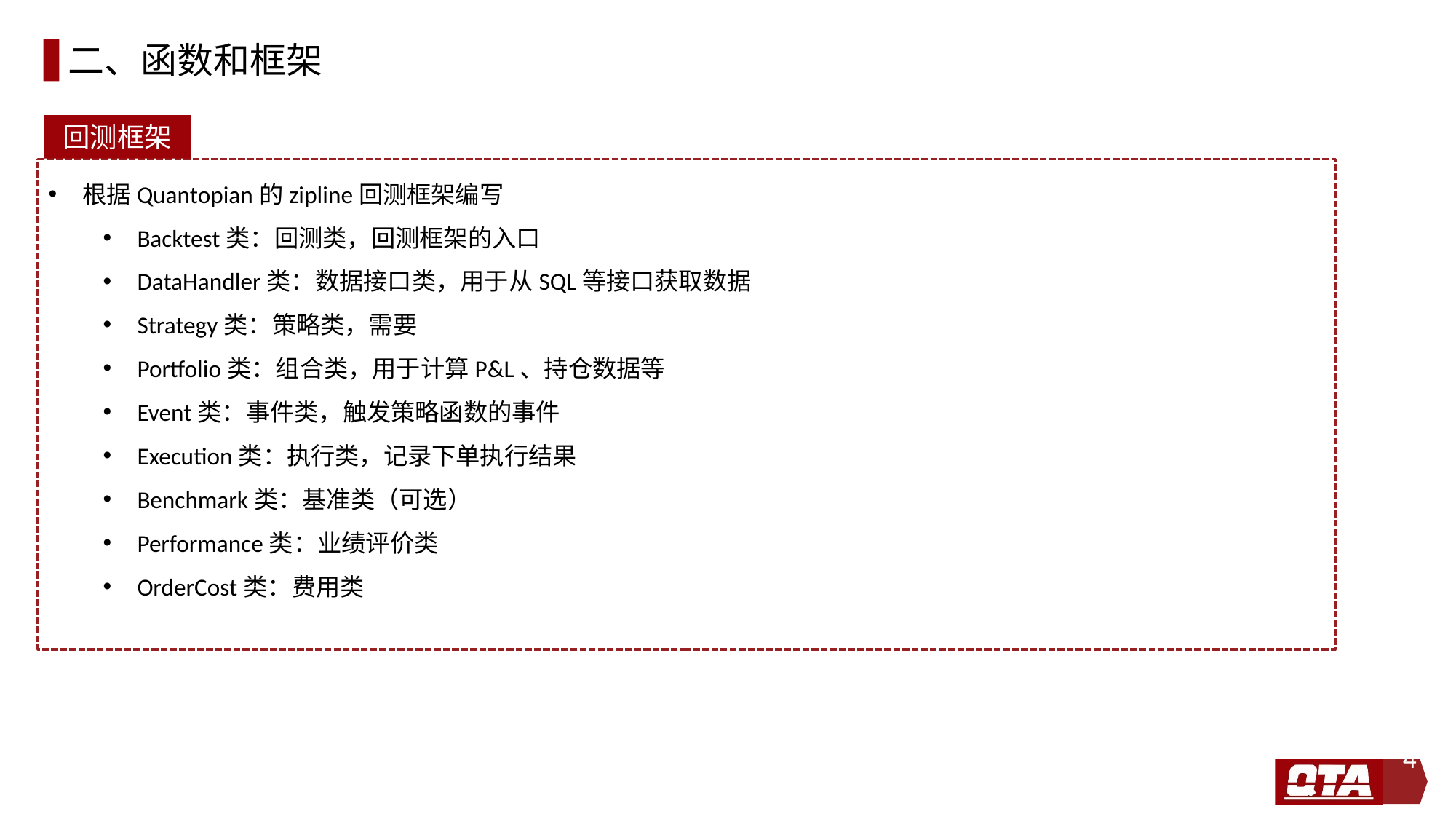

# 二、函数和框架
回测框架
根据Quantopian的zipline回测框架编写
Backtest类：回测类，回测框架的入口
DataHandler类：数据接口类，用于从SQL等接口获取数据
Strategy类：策略类，需要
Portfolio类：组合类，用于计算P&L、持仓数据等
Event类：事件类，触发策略函数的事件
Execution类：执行类，记录下单执行结果
Benchmark类：基准类（可选）
Performance类：业绩评价类
OrderCost类：费用类

4